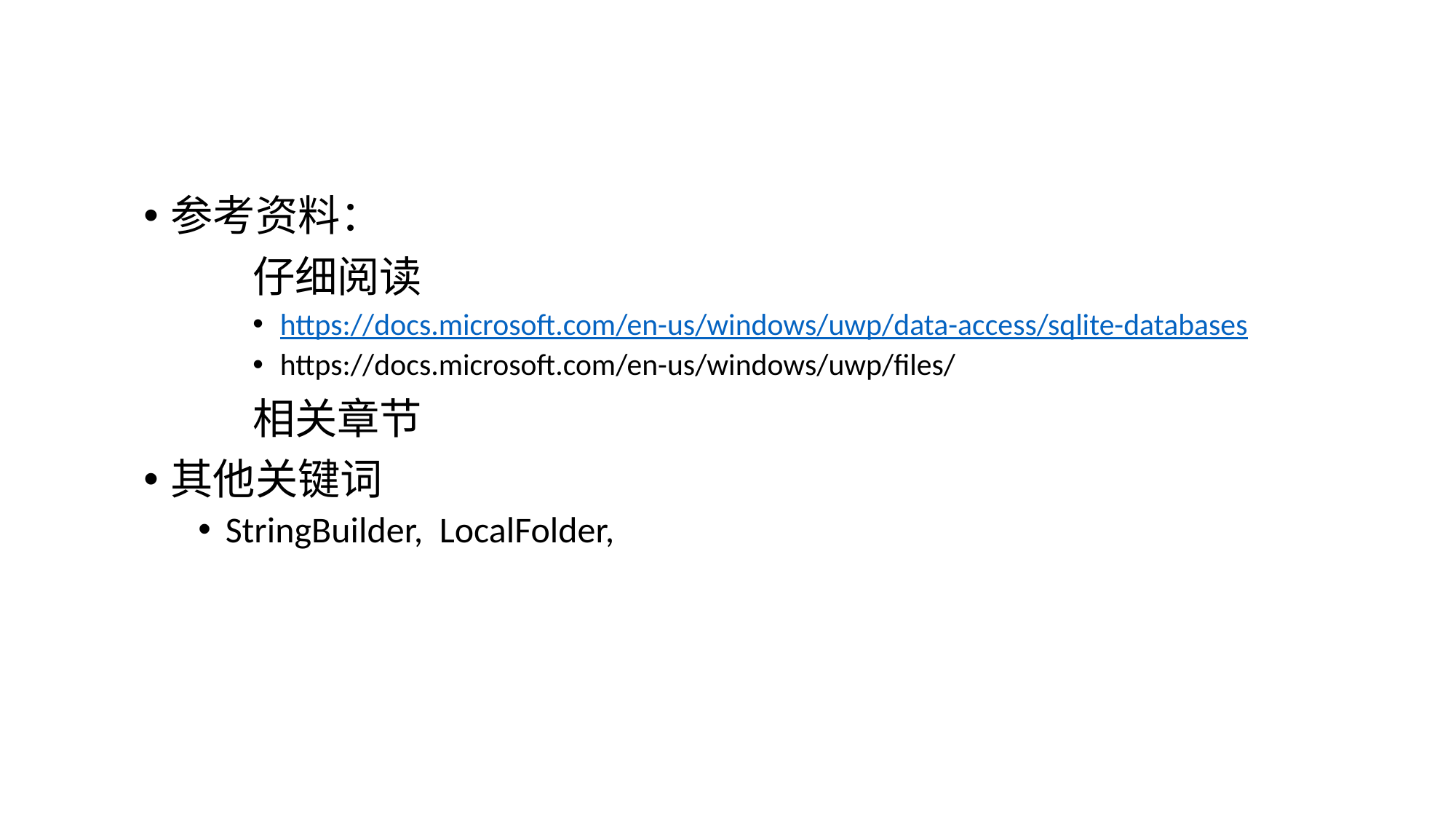

#
参考资料：
	仔细阅读
https://docs.microsoft.com/en-us/windows/uwp/data-access/sqlite-databases
https://docs.microsoft.com/en-us/windows/uwp/files/
	相关章节
其他关键词
StringBuilder,  LocalFolder,